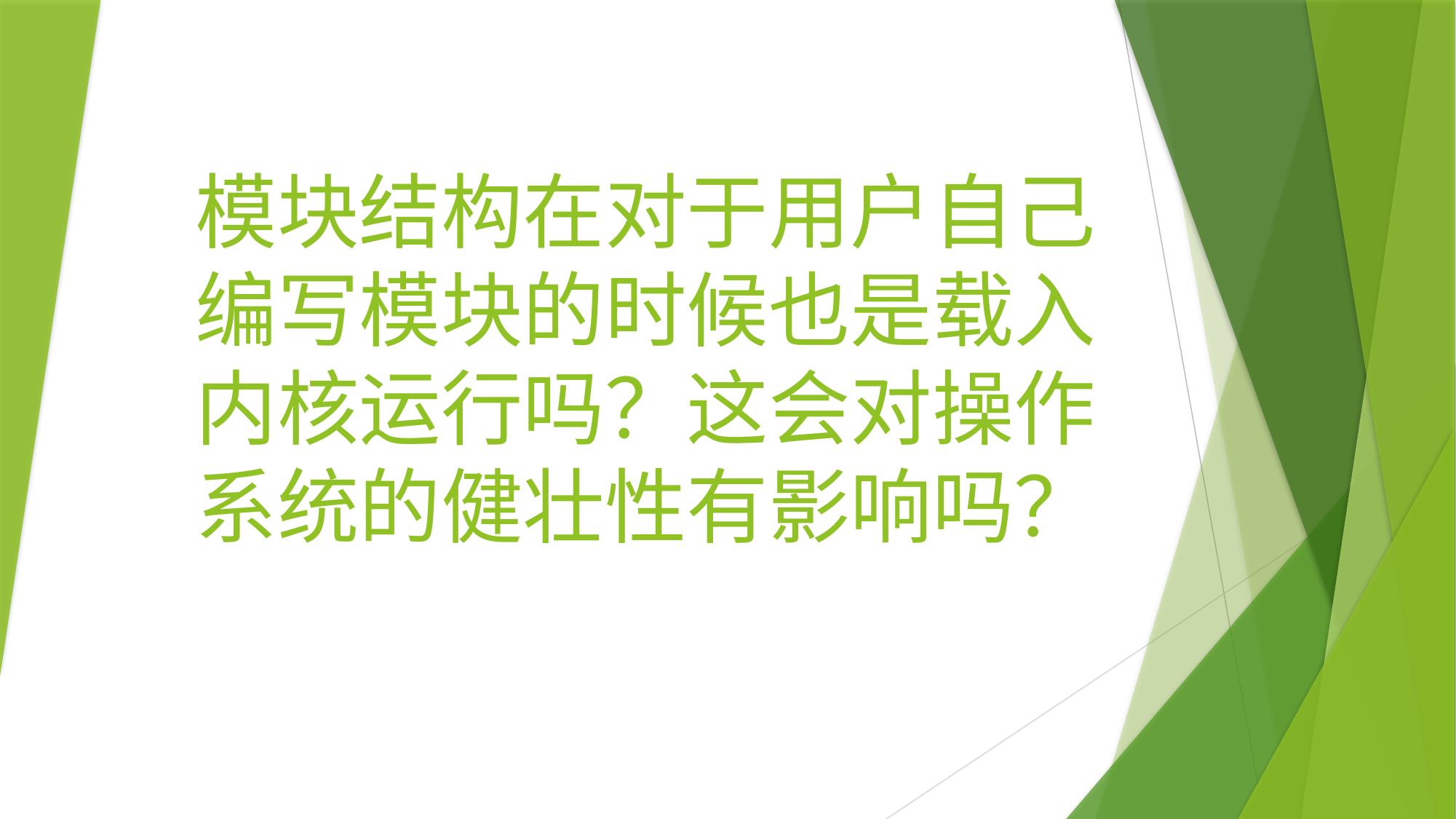

# 模块结构在对于用户自己编写模块的时候也是载入内核运行吗？这会对操作系统的健壮性有影响吗？